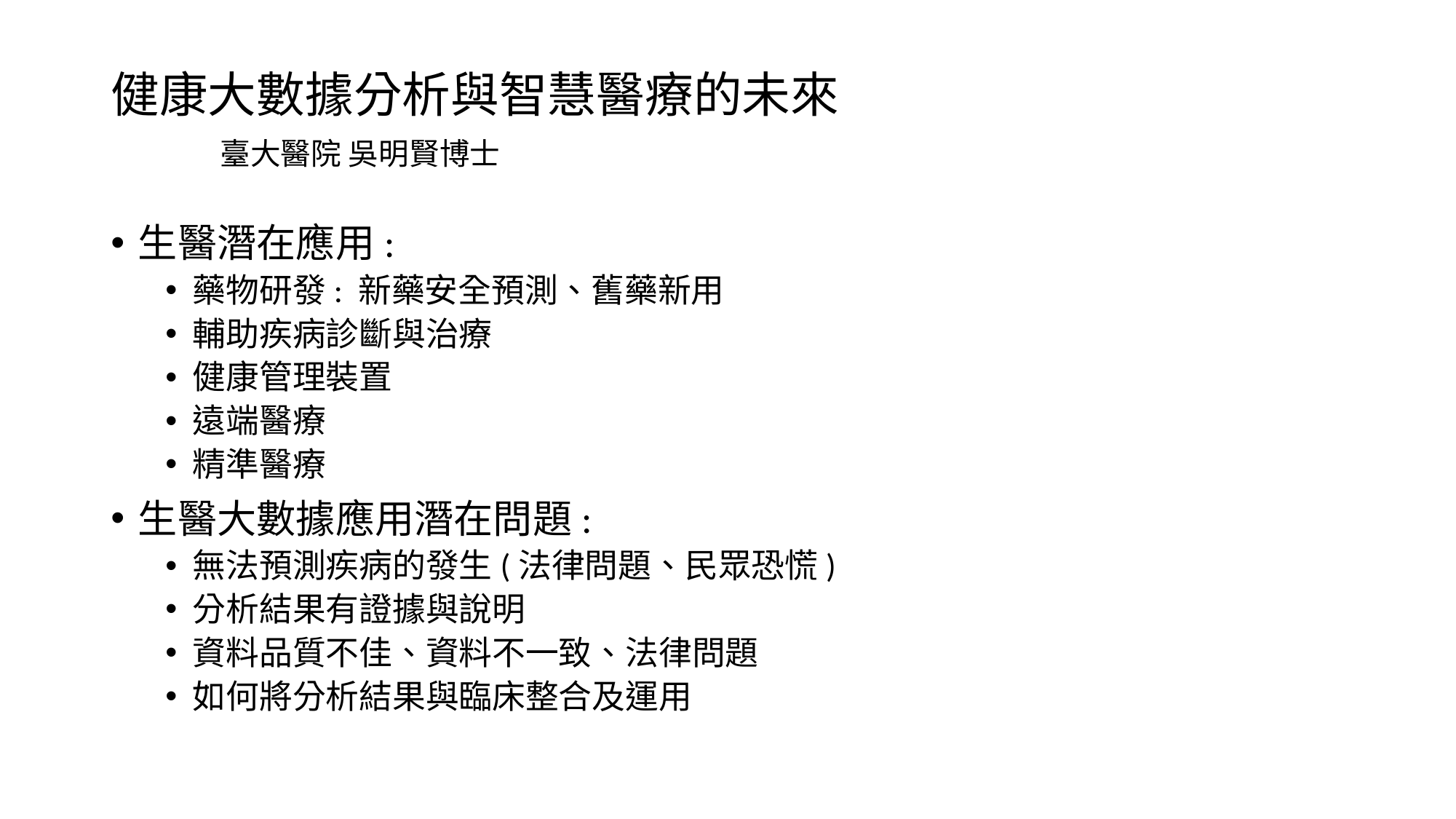

# 健康大數據分析與智慧醫療的未來 臺大醫院 吳明賢博士
生醫潛在應用:
藥物研發: 新藥安全預測、舊藥新用
輔助疾病診斷與治療
健康管理裝置
遠端醫療
精準醫療
生醫大數據應用潛在問題:
無法預測疾病的發生(法律問題、民眾恐慌)
分析結果有證據與說明
資料品質不佳、資料不一致、法律問題
如何將分析結果與臨床整合及運用